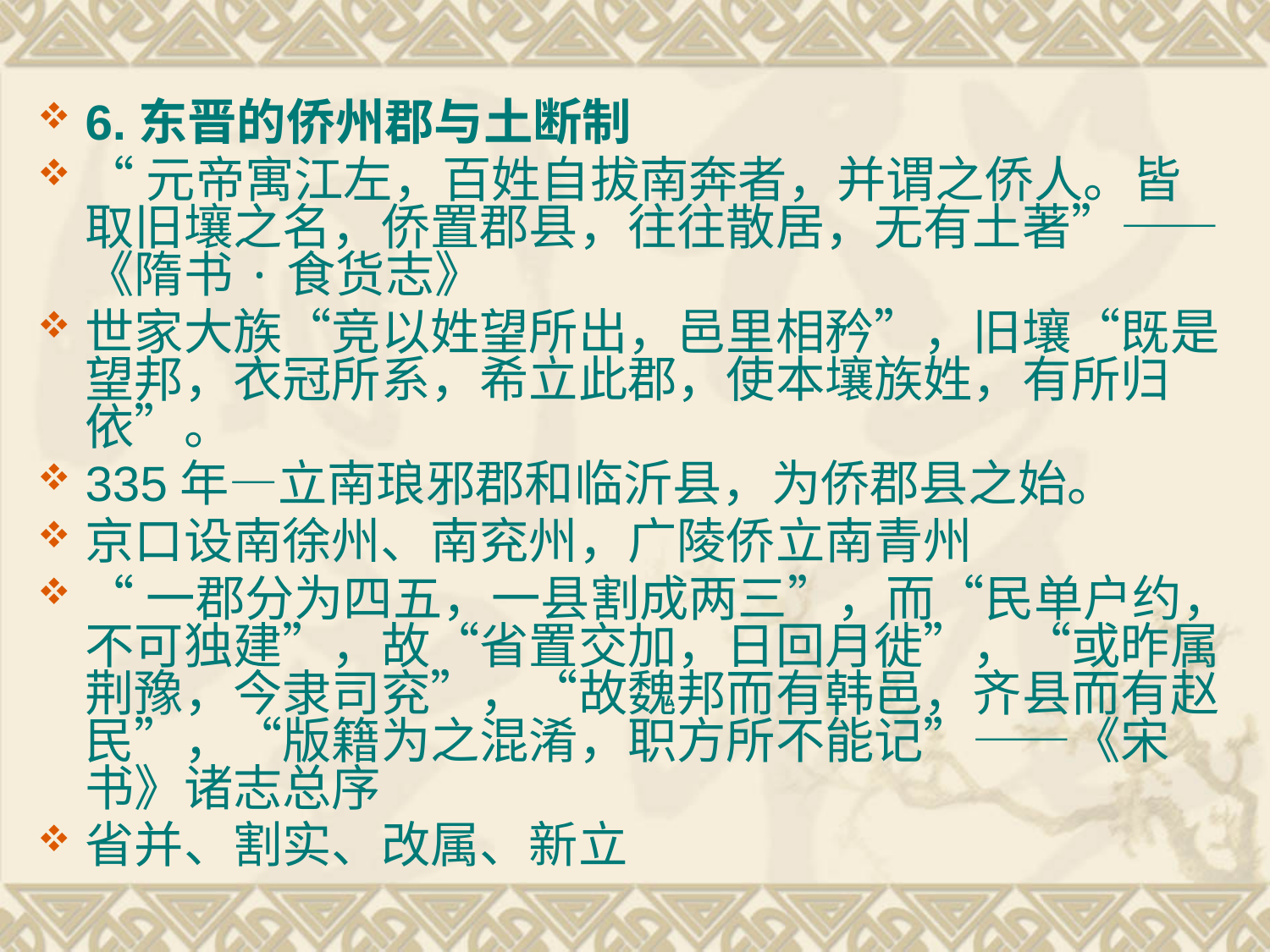

6.东晋的侨州郡与土断制
“元帝寓江左，百姓自拔南奔者，并谓之侨人。皆取旧壤之名，侨置郡县，往往散居，无有土著”——《隋书·食货志》
世家大族“竞以姓望所出，邑里相矜”，旧壤“既是望邦，衣冠所系，希立此郡，使本壤族姓，有所归依”。
335年—立南琅邪郡和临沂县，为侨郡县之始。
京口设南徐州、南兖州，广陵侨立南青州
“一郡分为四五，一县割成两三”，而“民单户约，不可独建”，故“省置交加，日回月徙”，“或昨属荆豫，今隶司兖”，“故魏邦而有韩邑，齐县而有赵民”，“版籍为之混淆，职方所不能记”——《宋书》诸志总序
省并、割实、改属、新立